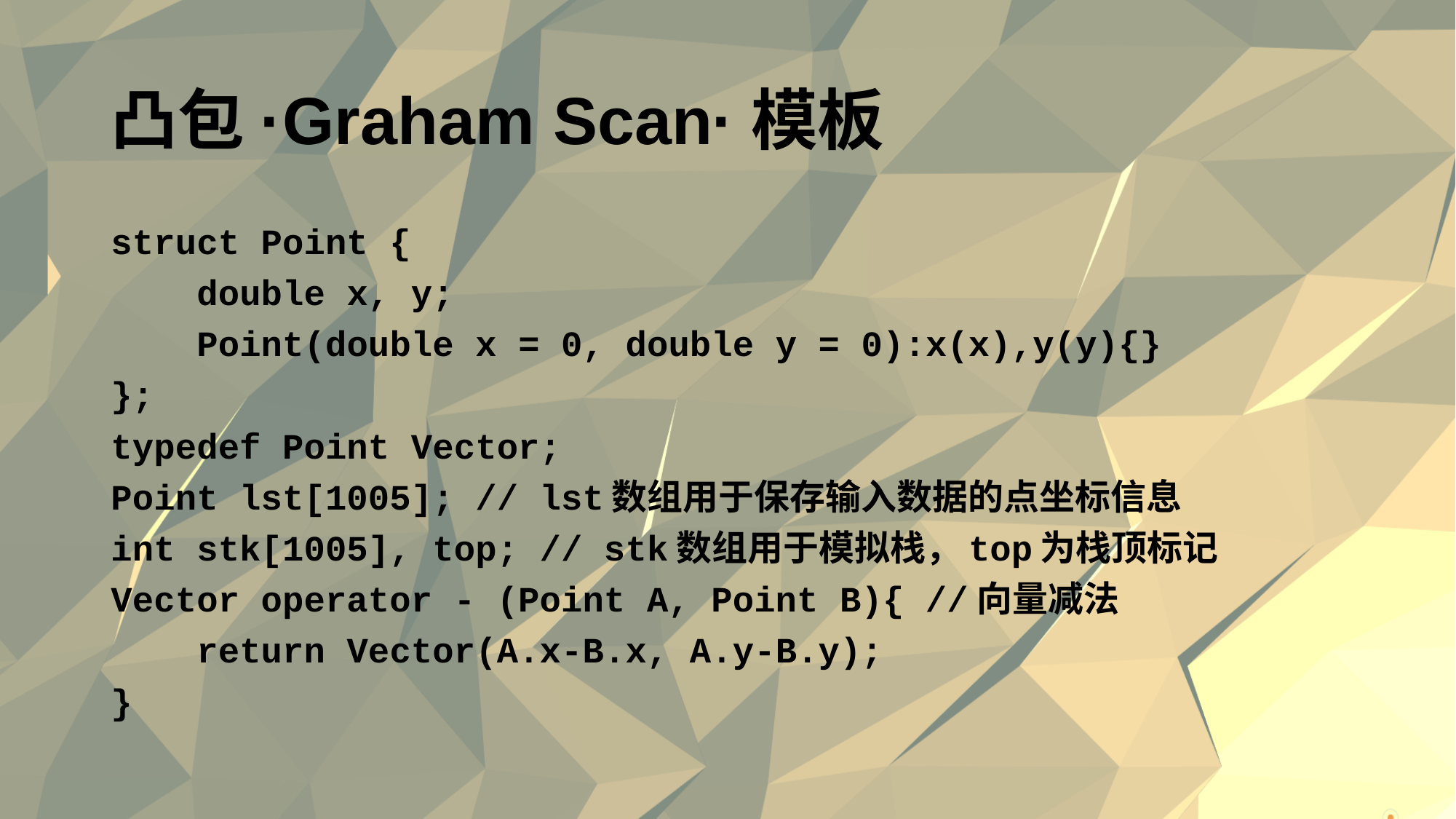

# 凸包·Graham Scan·模板
struct Point {
    double x, y;
    Point(double x = 0, double y = 0):x(x),y(y){}
};
typedef Point Vector;
Point lst[1005]; // lst数组用于保存输入数据的点坐标信息
int stk[1005], top; // stk数组用于模拟栈，top为栈顶标记
Vector operator - (Point A, Point B){ //向量减法
    return Vector(A.x-B.x, A.y-B.y);
}